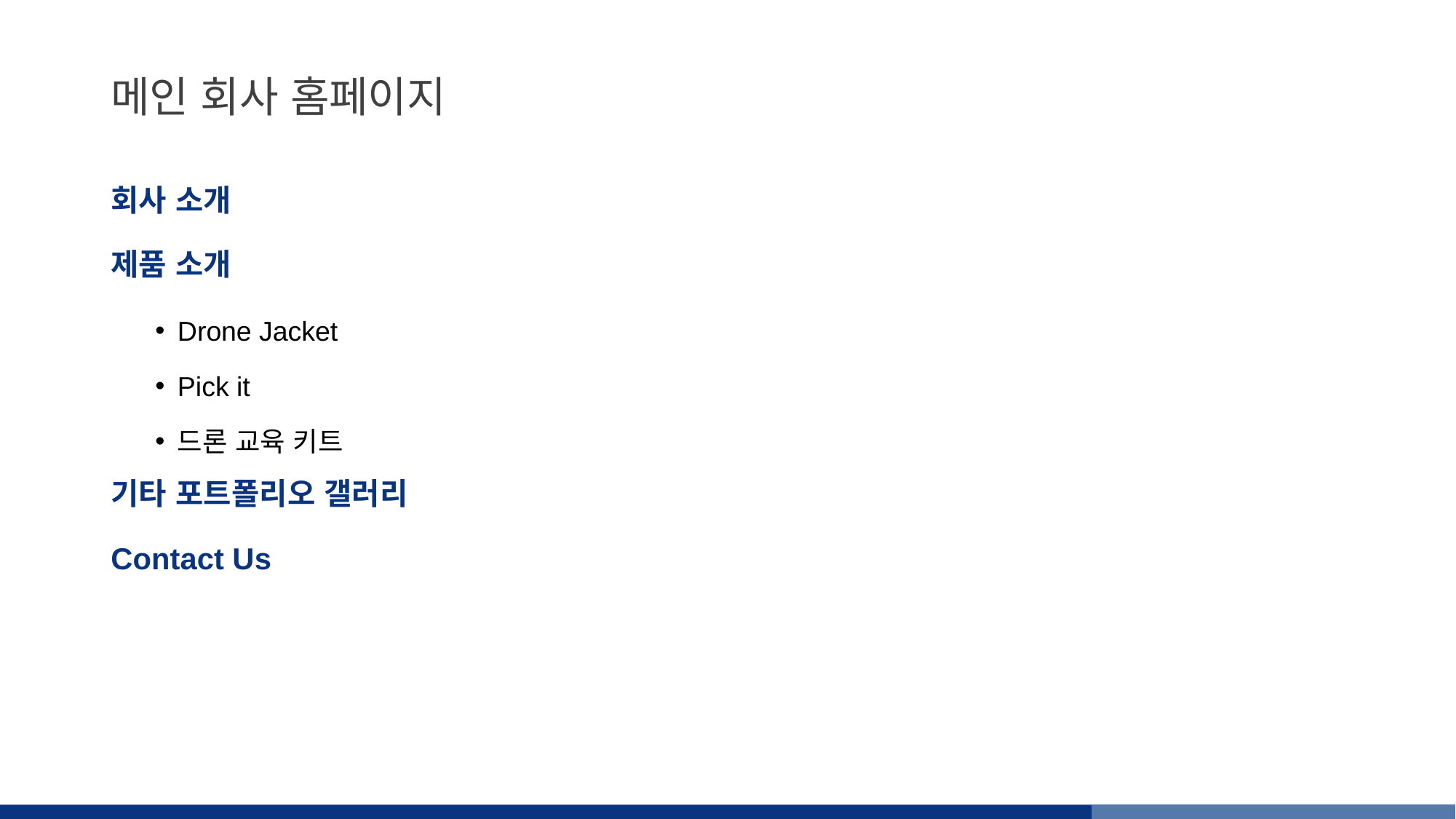

# 메인 회사 홈페이지
회사 소개
제품 소개
Drone Jacket
Pick it
드론 교육 키트
기타 포트폴리오 갤러리
Contact Us